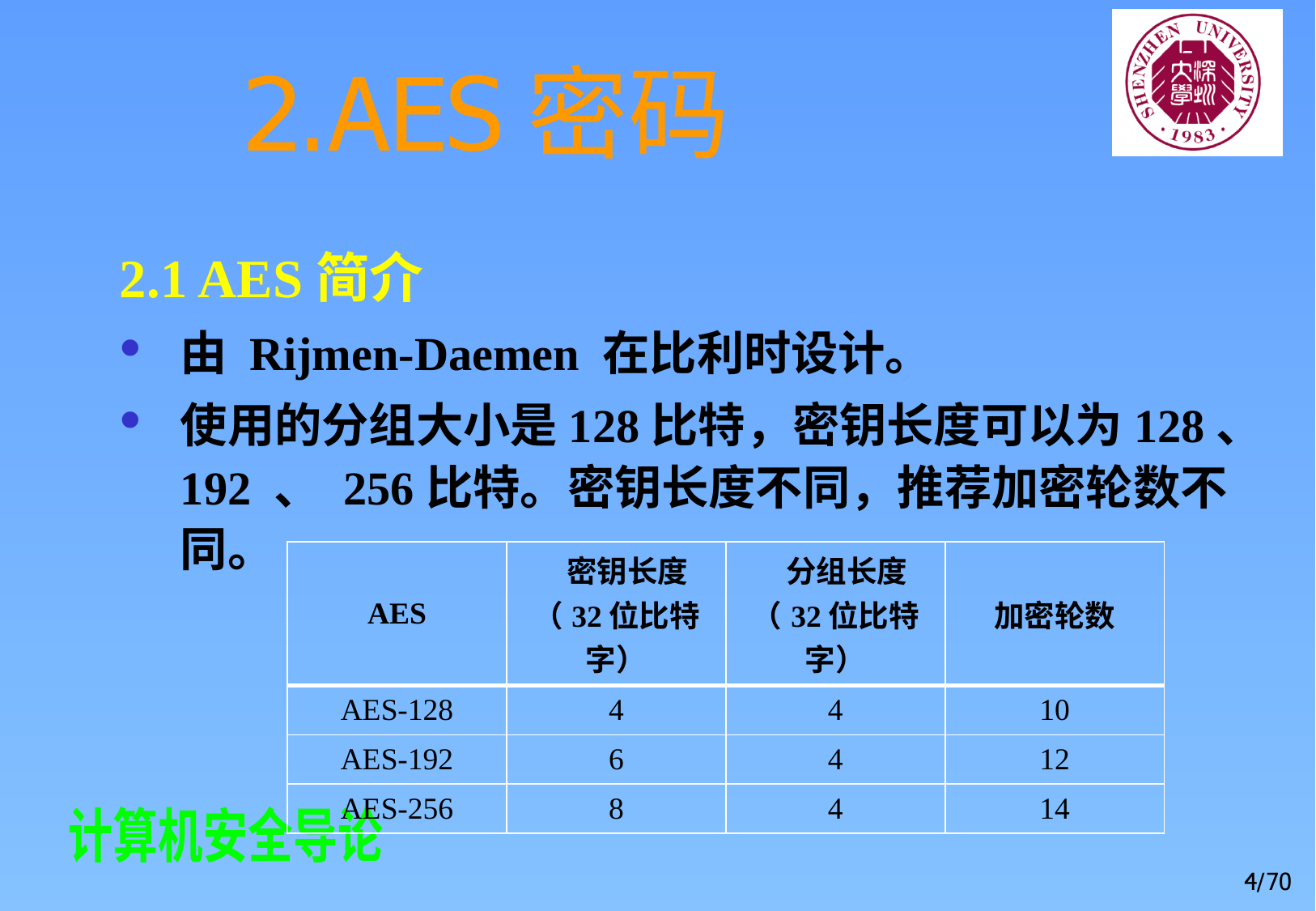

# 2.AES密码
2.1 AES简介
由 Rijmen-Daemen 在比利时设计。
使用的分组大小是128比特，密钥长度可以为128、192 、 256比特。密钥长度不同，推荐加密轮数不同。
| AES | 密钥长度 （32位比特字） | 分组长度 （32位比特字） | 加密轮数 |
| --- | --- | --- | --- |
| AES-128 | 4 | 4 | 10 |
| AES-192 | 6 | 4 | 12 |
| AES-256 | 8 | 4 | 14 |
4/70